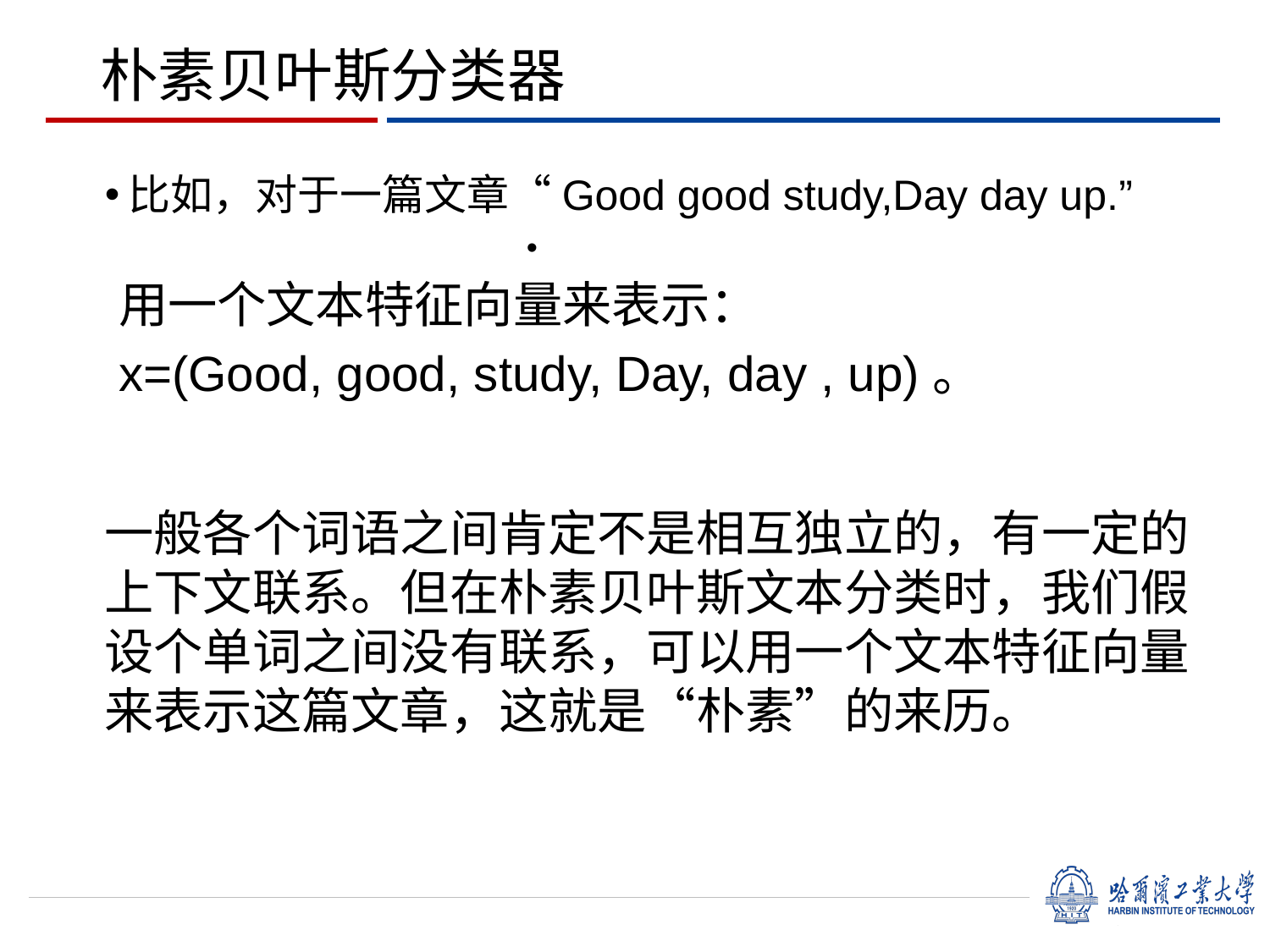

# 朴素贝叶斯分类器
比如，对于一篇文章“Good good study,Day day up.”

用一个文本特征向量来表示：
x=(Good, good, study, Day, day , up)。
一般各个词语之间肯定不是相互独立的，有一定的上下文联系。但在朴素贝叶斯文本分类时，我们假设个单词之间没有联系，可以用一个文本特征向量来表示这篇文章，这就是“朴素”的来历。